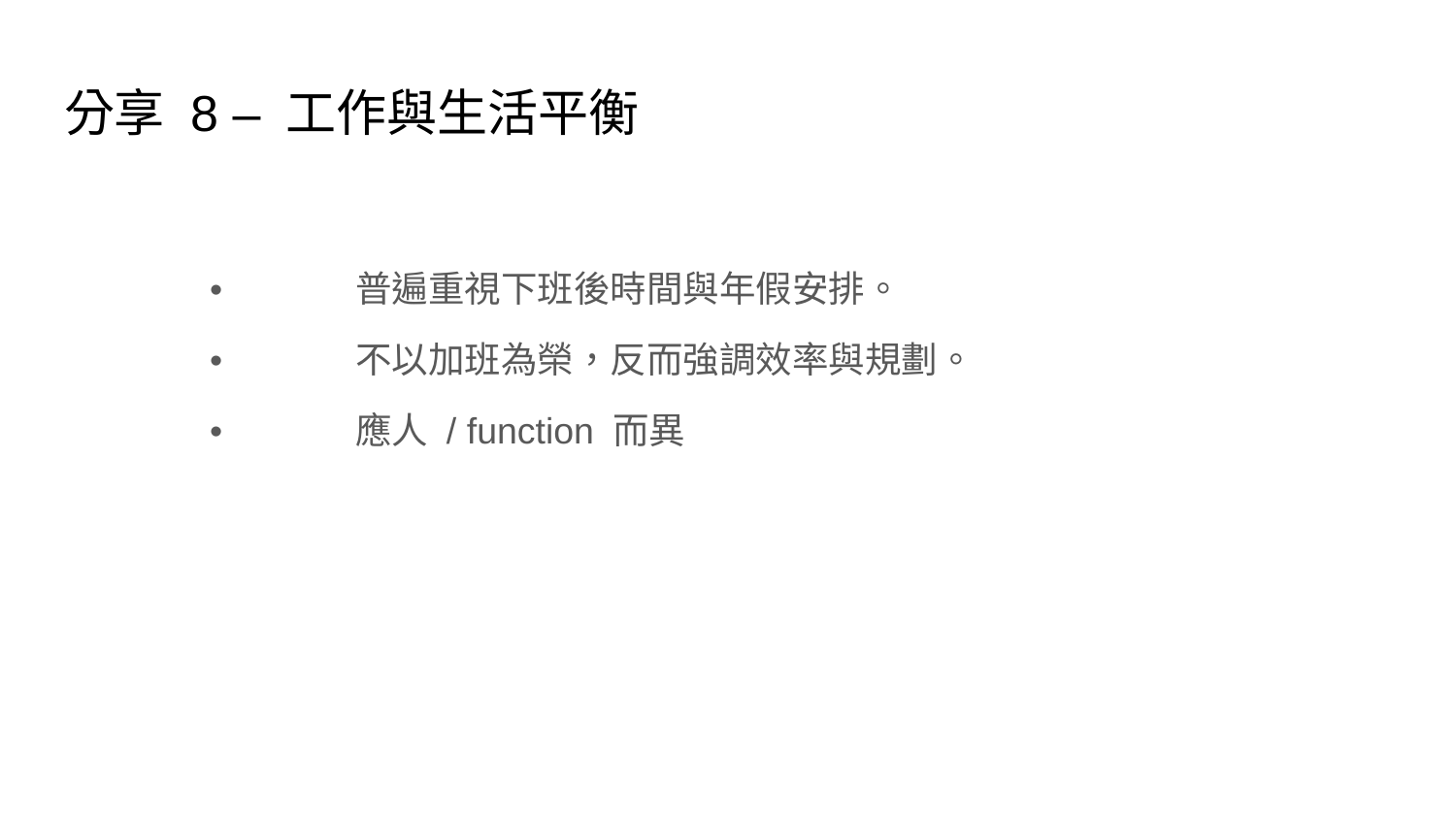

# 分享 8 – 工作與生活平衡

	•	普遍重視下班後時間與年假安排。
	•	不以加班為榮，反而強調效率與規劃。
	•	應人 / function 而異